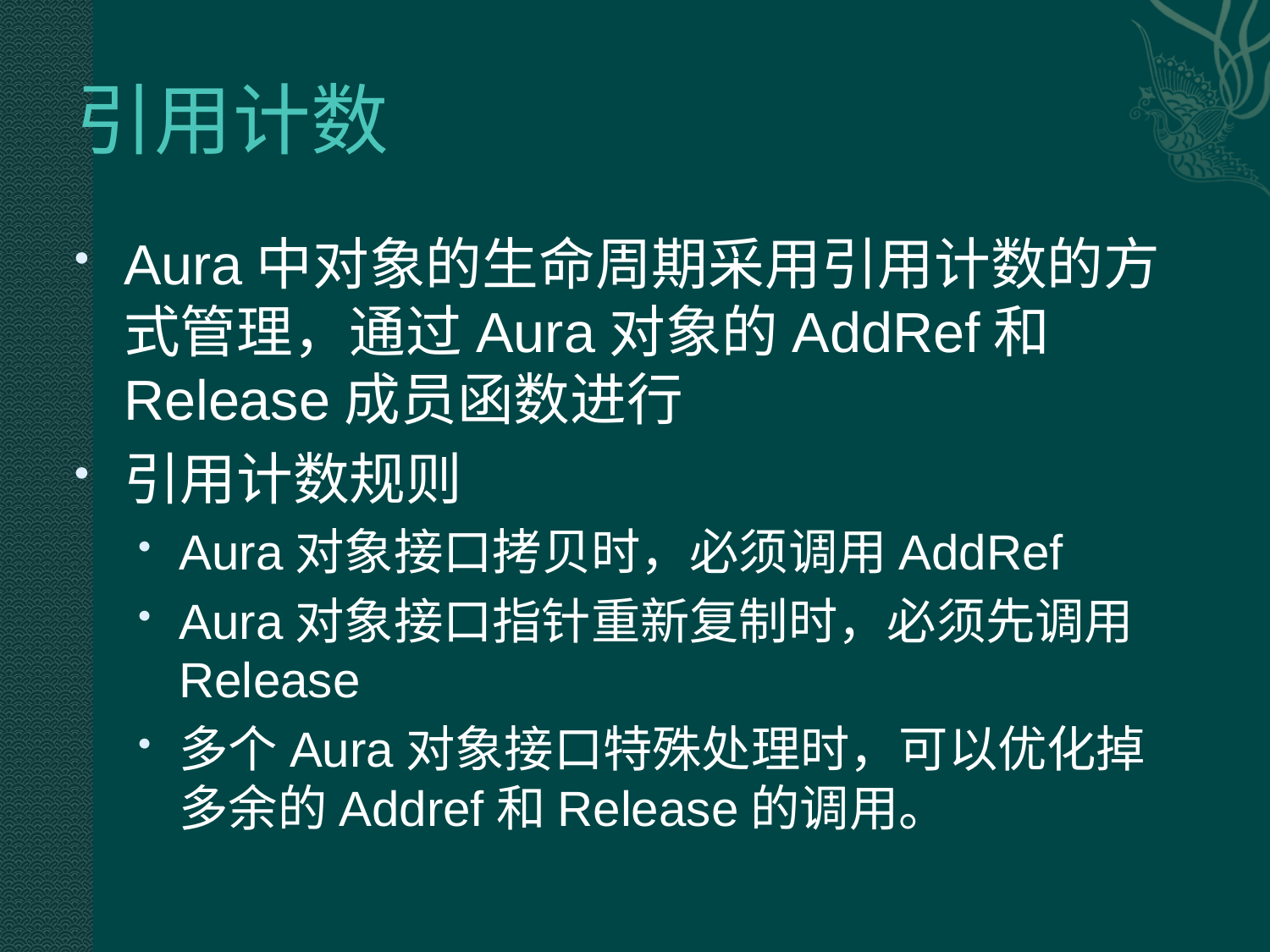

# 引用计数
Aura中对象的生命周期采用引用计数的方式管理，通过Aura对象的AddRef和Release成员函数进行
引用计数规则
Aura对象接口拷贝时，必须调用AddRef
Aura对象接口指针重新复制时，必须先调用Release
多个Aura对象接口特殊处理时，可以优化掉多余的Addref和Release的调用。